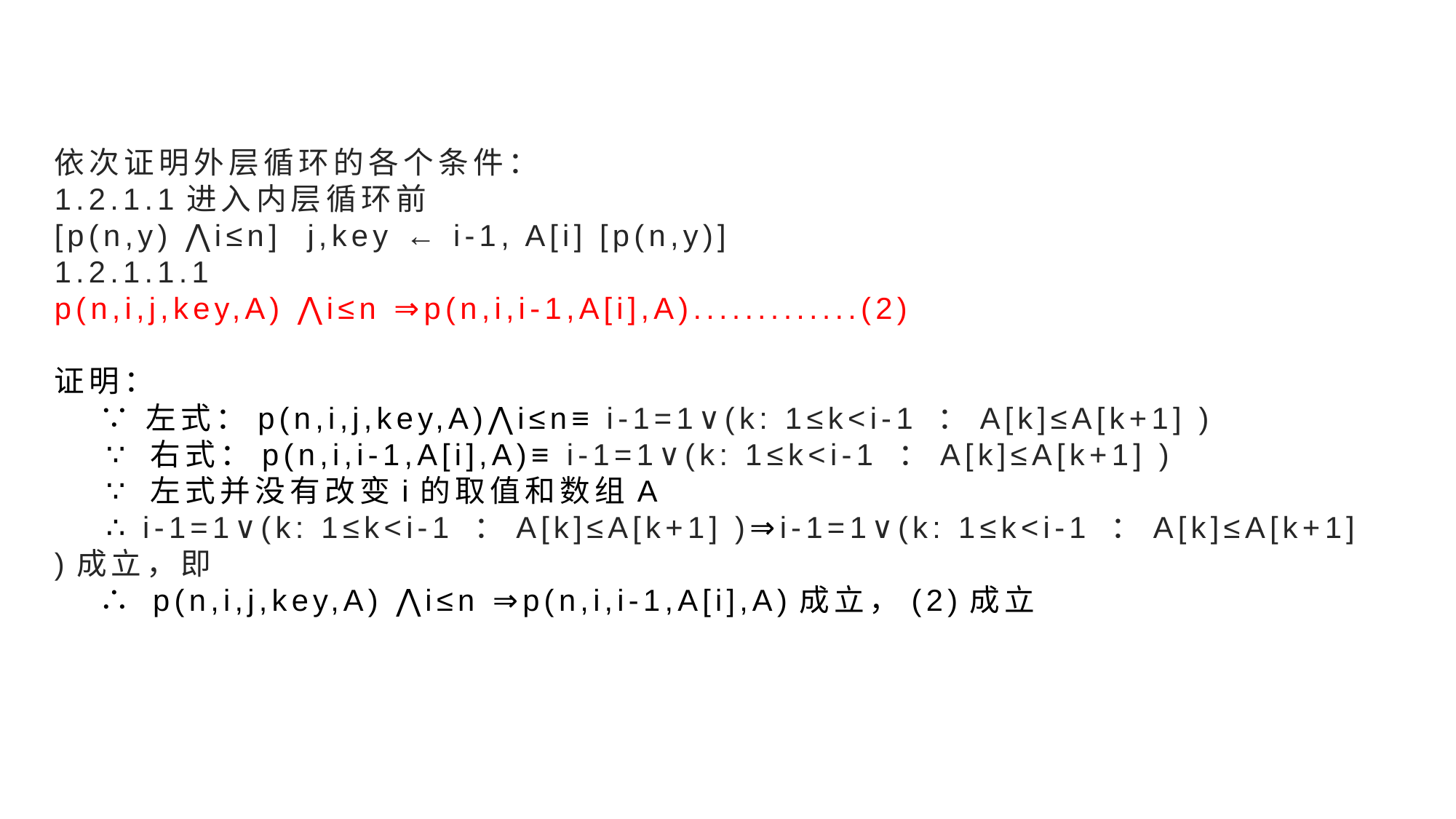

# 依次证明外层循环的各个条件： 1.2.1.1进入内层循环前 [p(n,y) ⋀i≤n]  j,key ← i-1, A[i] [p(n,y)] 1.2.1.1.1 p(n,i,j,key,A) ⋀i≤n ⇒p(n,i,i-1,A[i],A).............(2) 证明： ∵ 左式：p(n,i,j,key,A)⋀i≤n≡ i-1=1∨(k: 1≤k<i-1 ：A[k]≤A[k+1] ) ∵ 右式：p(n,i,i-1,A[i],A)≡ i-1=1∨(k: 1≤k<i-1 ：A[k]≤A[k+1] ) ∵ 左式并没有改变i的取值和数组A ∴ i-1=1∨(k: 1≤k<i-1 ：A[k]≤A[k+1] )⇒i-1=1∨(k: 1≤k<i-1 ：A[k]≤A[k+1] )成立，即 ∴ p(n,i,j,key,A) ⋀i≤n ⇒p(n,i,i-1,A[i],A)成立，(2)成立